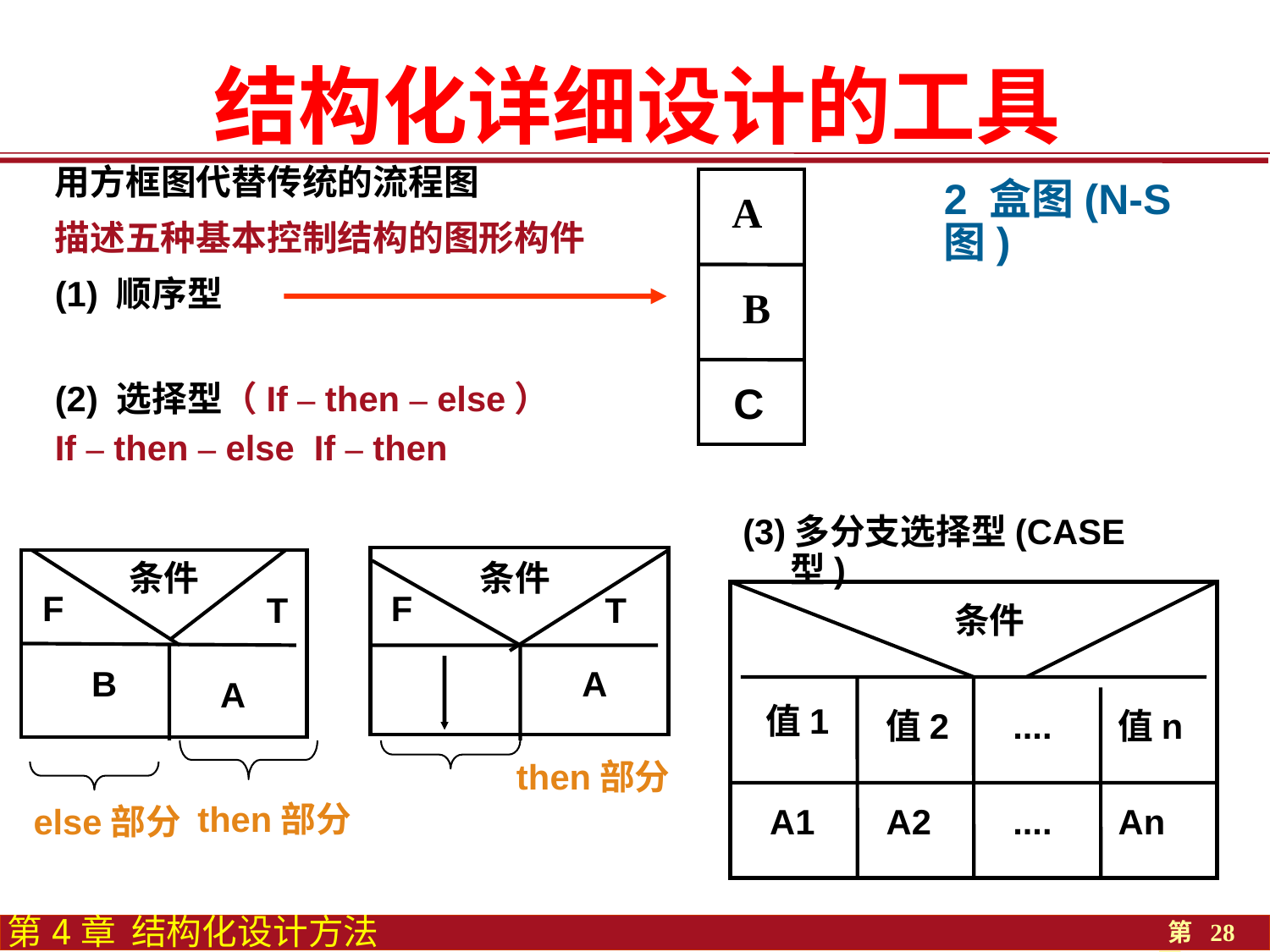

结构化详细设计的工具
用方框图代替传统的流程图
描述五种基本控制结构的图形构件
(1) 顺序型

A
# 2 盒图(N-S图)

B

(2) 选择型（If – then – else）
If – then – else  If – then
C
(3)多分支选择型(CASE型)

条件

条件

F
F
T
T

条件

B

A
A

值1
值2
....
值n

then部分

then部分
else部分
A1
A2
....
An